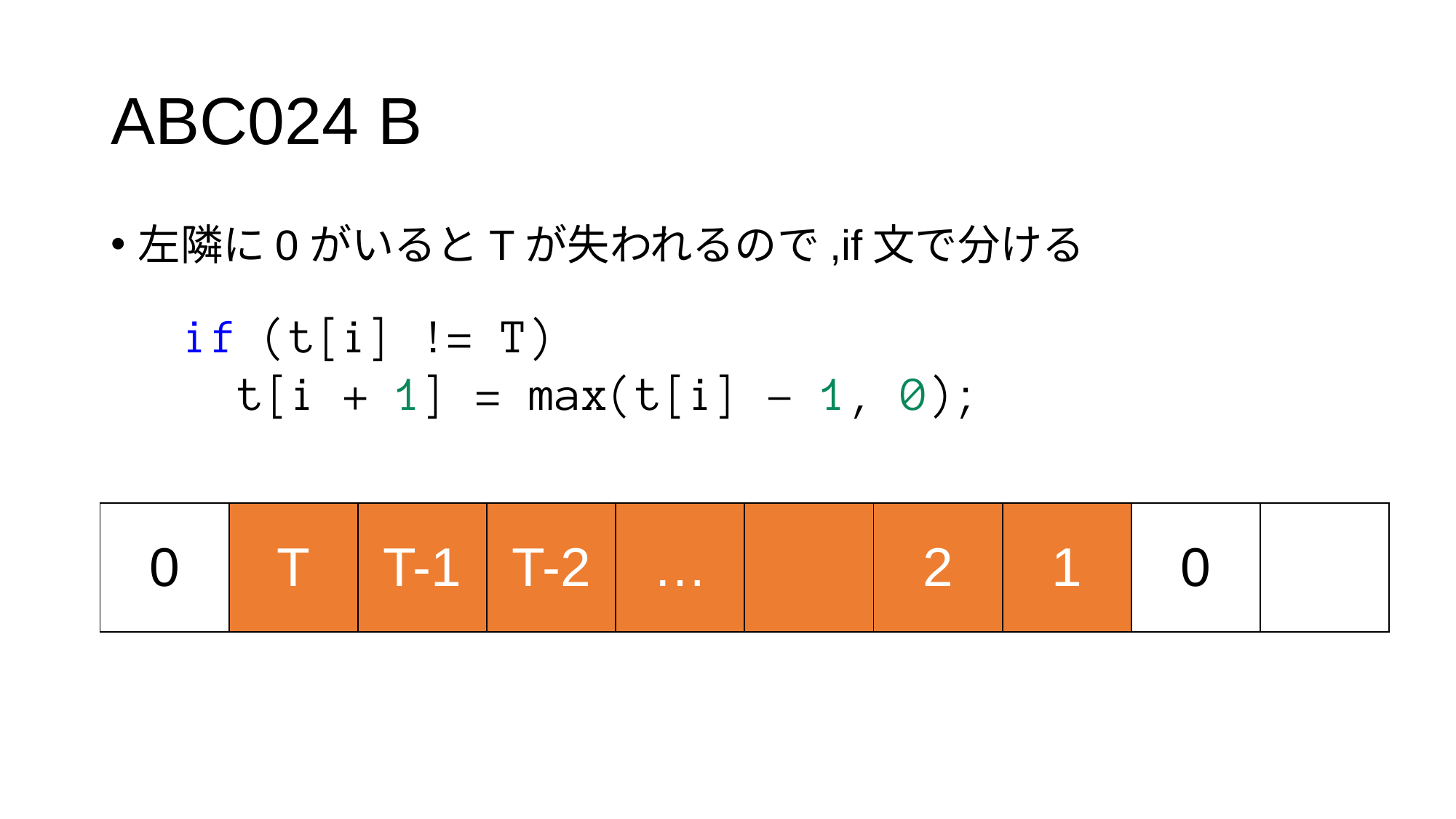

# ABC024 B
左隣に0がいるとTが失われるので,if文で分ける
if (t[i] != T)
t[i + 1] = max(t[i] – 1, 0);
| 0 | T | T-1 | T-2 | … |  | 2 | 1 | 0 |  |
| --- | --- | --- | --- | --- | --- | --- | --- | --- | --- |